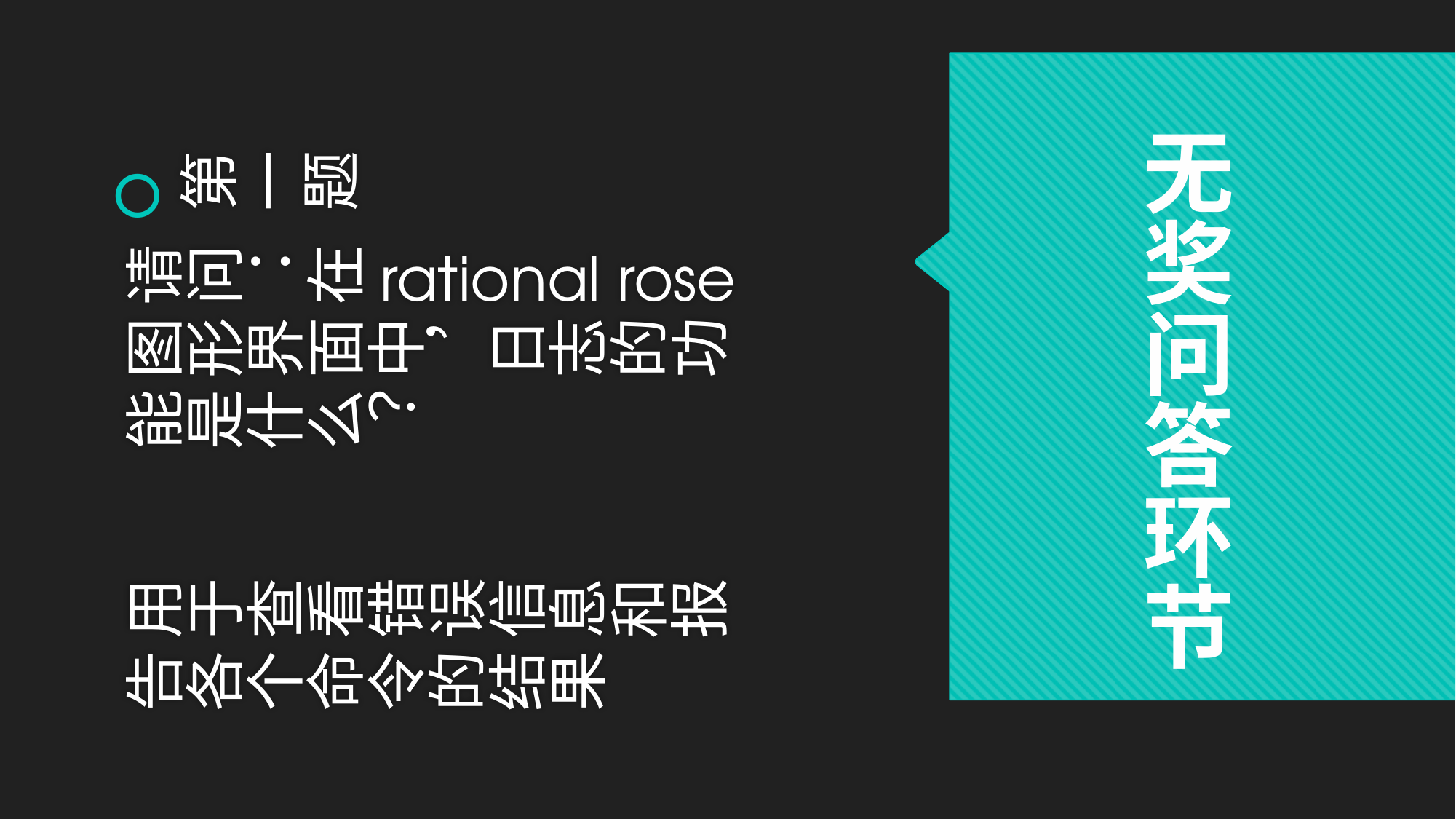

# 无奖问答环节
第一题
请问：在rational rose 图形界面中，日志的功能是什么？

用于查看错误信息和报告各个命令的结果